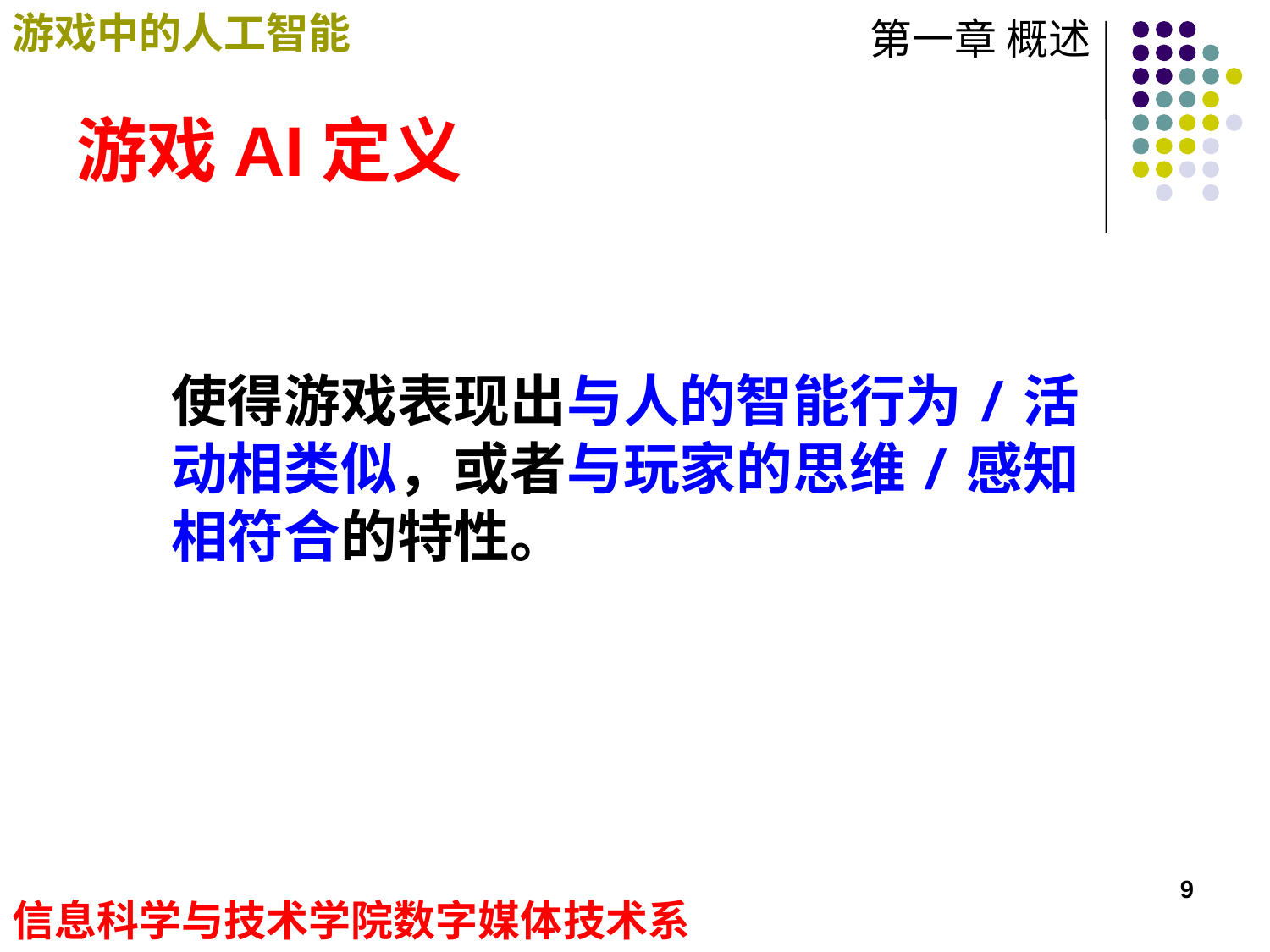

# 游戏AI定义
使得游戏表现出与人的智能行为/活动相类似，或者与玩家的思维/感知相符合的特性。
9